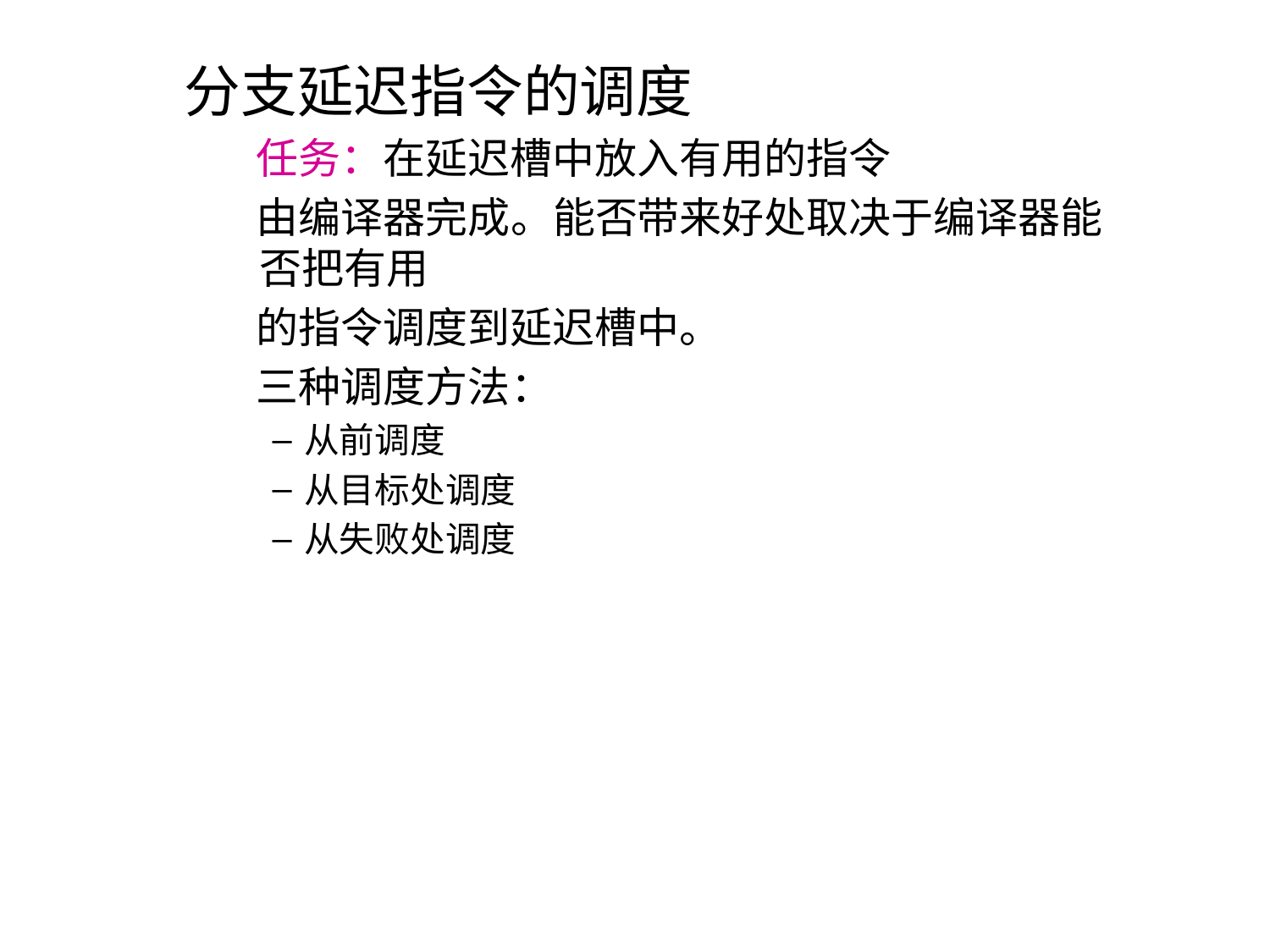

分支延迟指令的调度
任务：在延迟槽中放入有用的指令
由编译器完成。能否带来好处取决于编译器能否把有用
的指令调度到延迟槽中。
三种调度方法：
从前调度
从目标处调度
从失败处调度